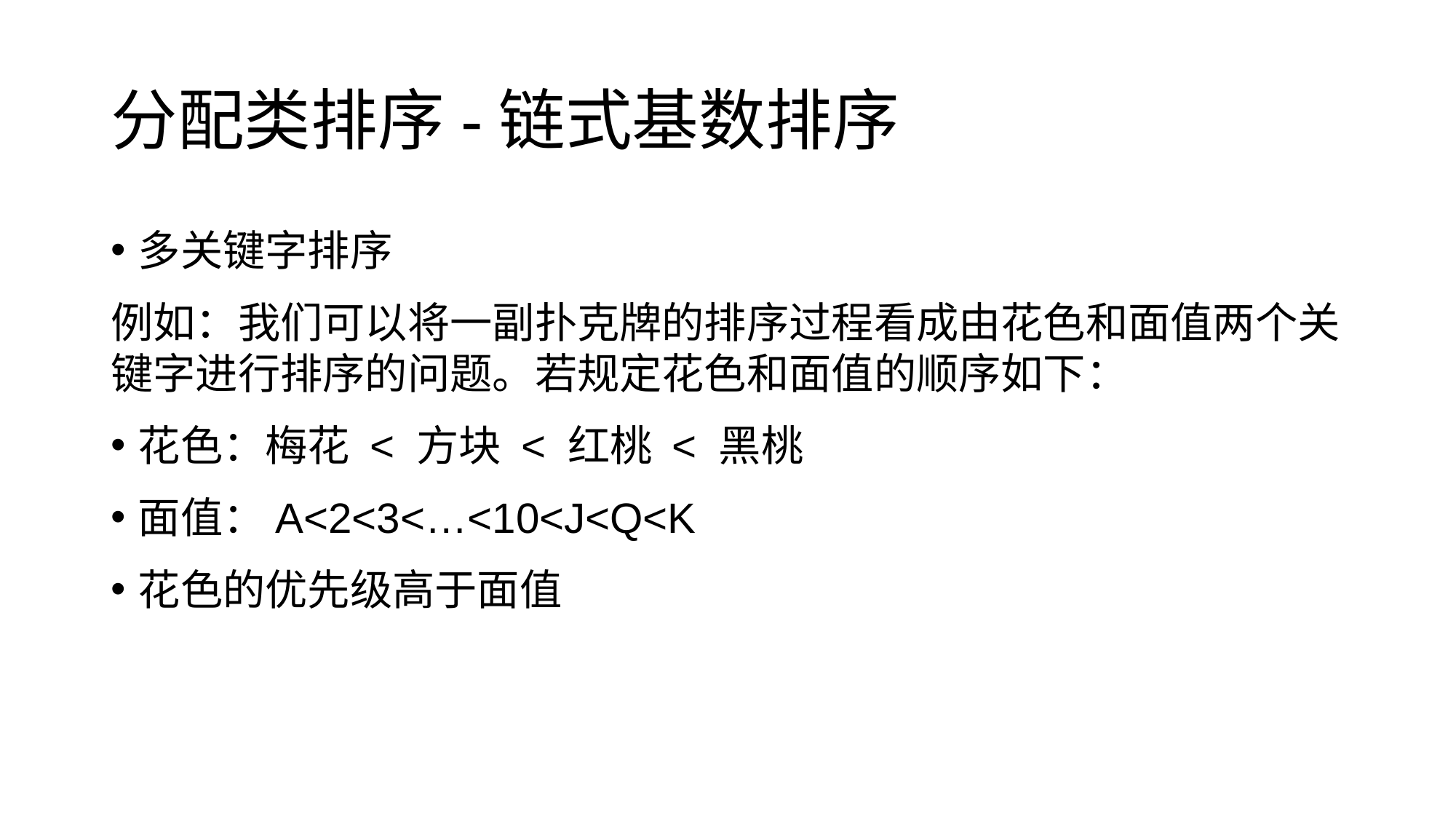

# 分配类排序-链式基数排序
多关键字排序
例如：我们可以将一副扑克牌的排序过程看成由花色和面值两个关键字进行排序的问题。若规定花色和面值的顺序如下：
花色：梅花 < 方块 < 红桃 < 黑桃
面值：A<2<3<…<10<J<Q<K
花色的优先级高于面值